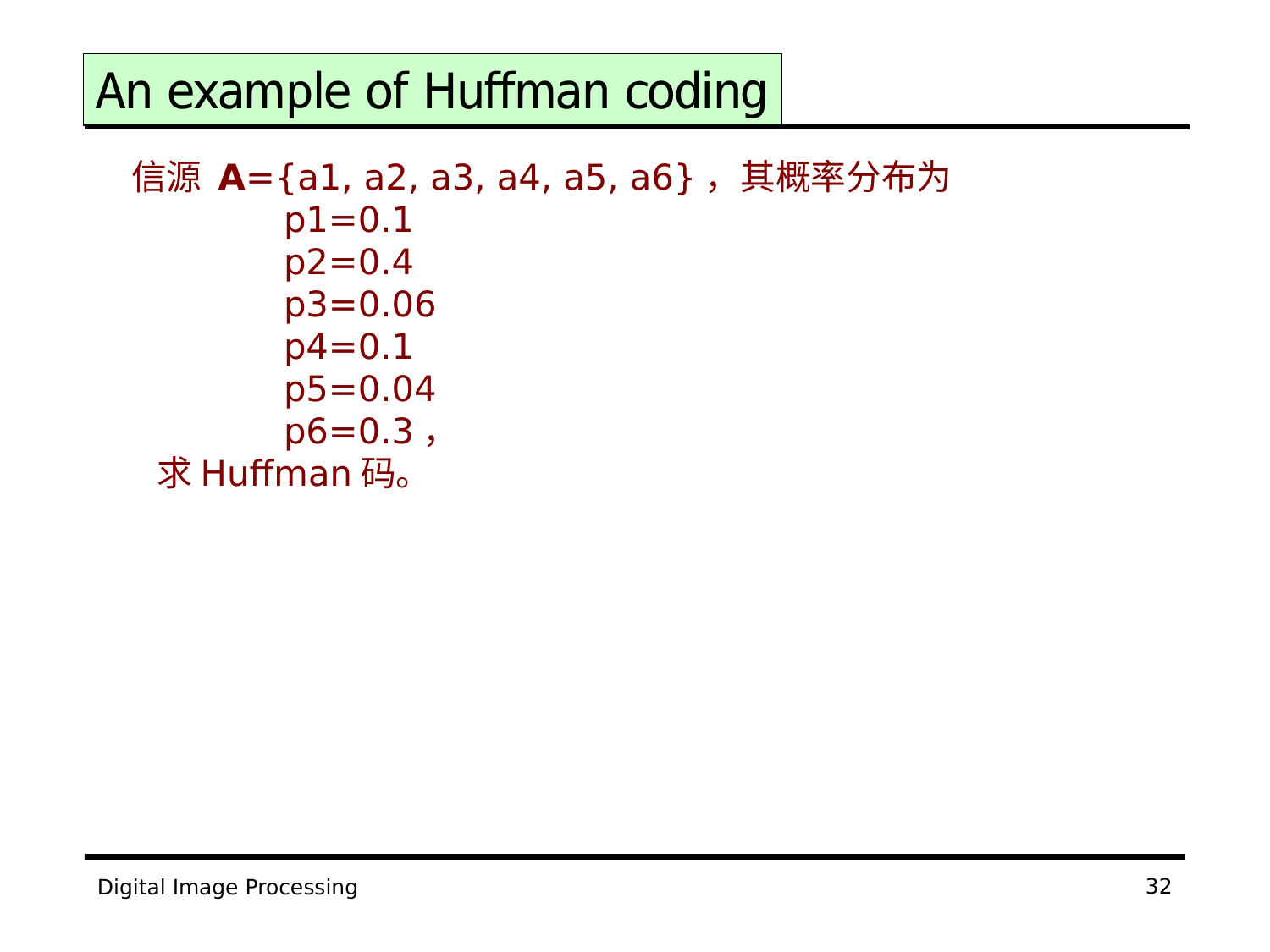

#
An example of Huffman coding
    信源 A={a1, a2, a3, a4, a5, a6}，其概率分布为
		p1=0.1
		p2=0.4
		p3=0.06
		p4=0.1
		p5=0.04
		p6=0.3，
	求Huffman码。
32
Digital Image Processing